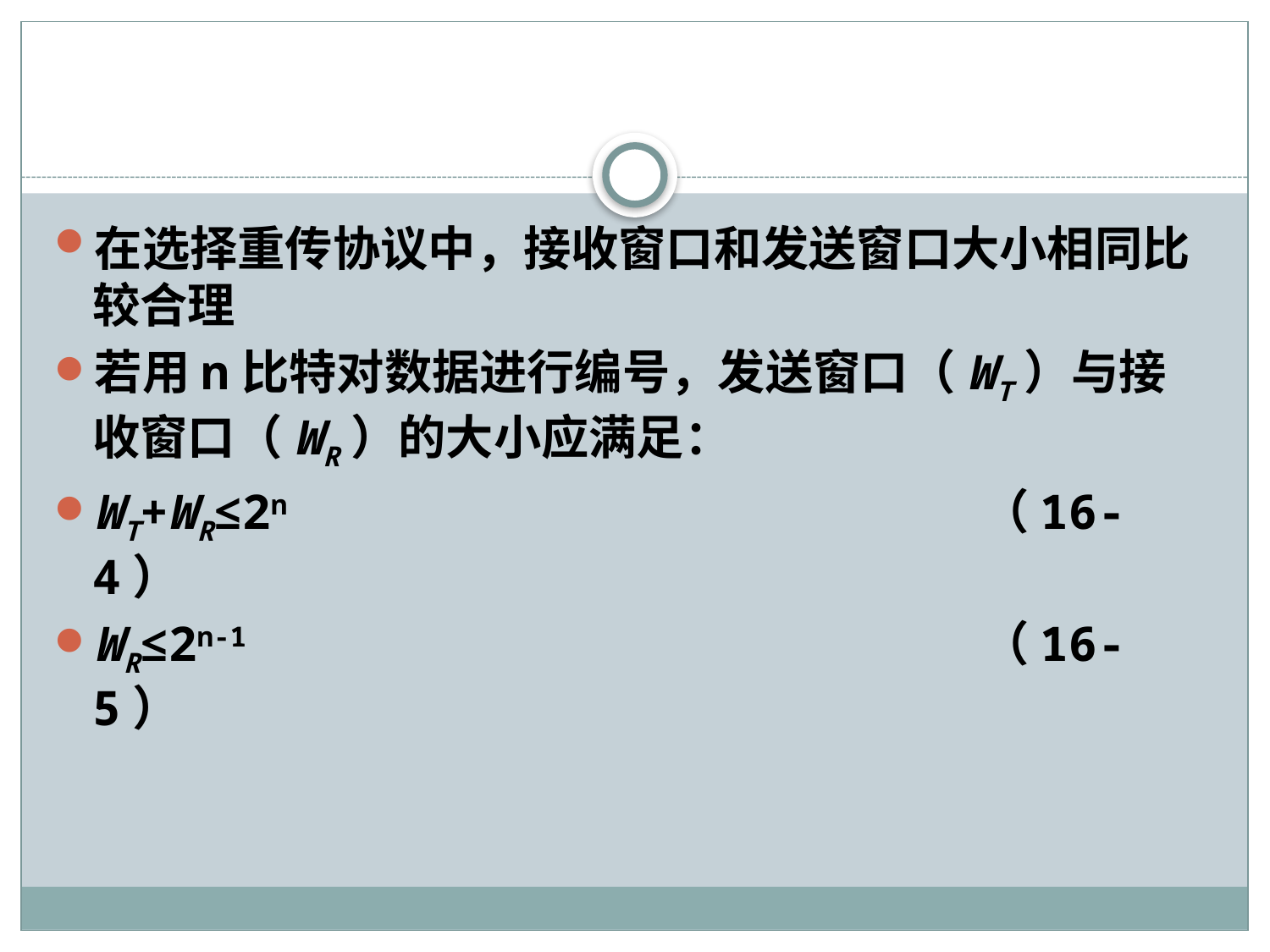

#
在选择重传协议中，接收窗口和发送窗口大小相同比较合理
若用n比特对数据进行编号，发送窗口（WT）与接收窗口（WR）的大小应满足：
WT+WR≤2n						（16-4）
WR≤2n-1						（16-5）